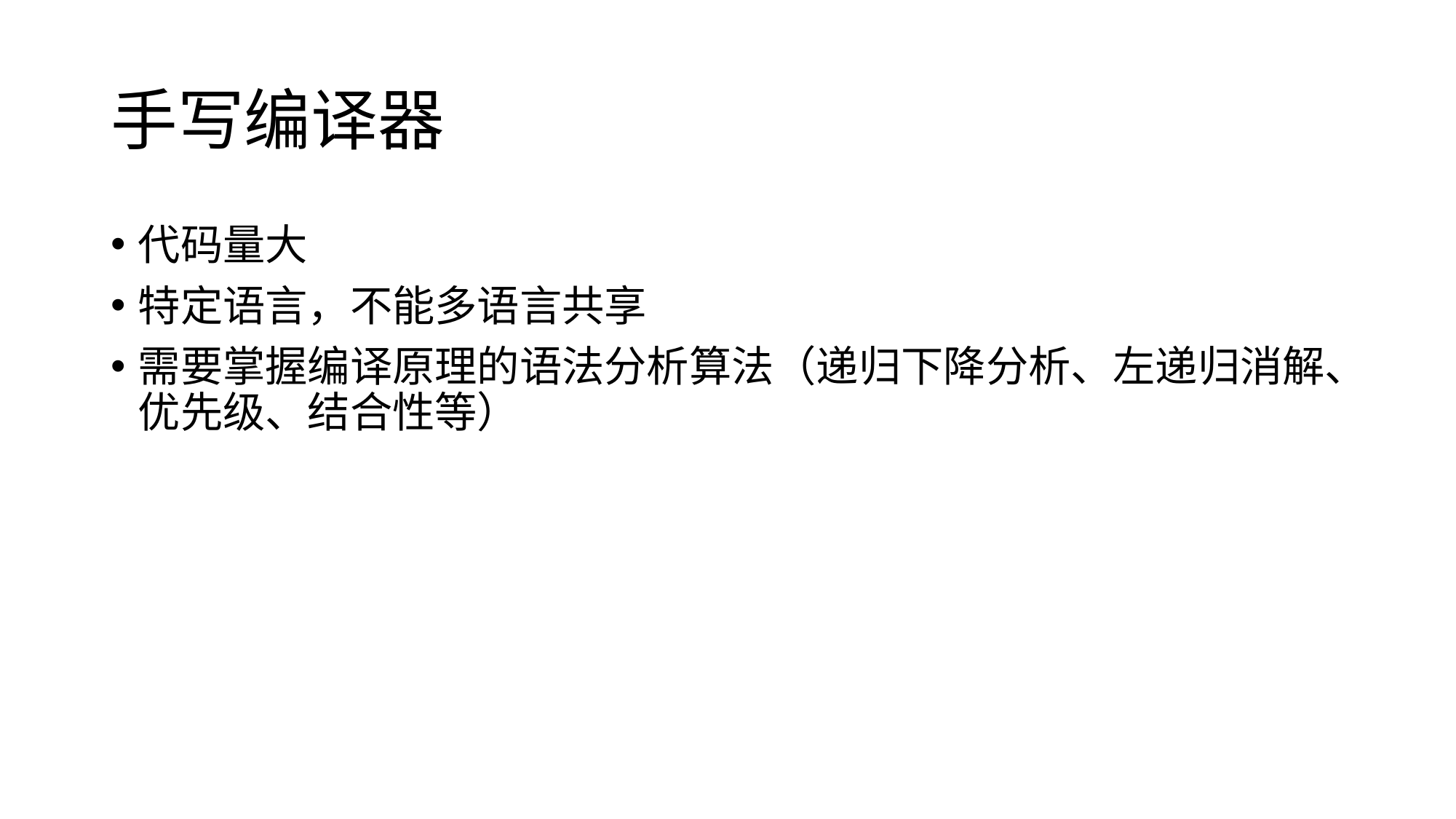

# 手写编译器
代码量大
特定语言，不能多语言共享
需要掌握编译原理的语法分析算法（递归下降分析、左递归消解、优先级、结合性等）